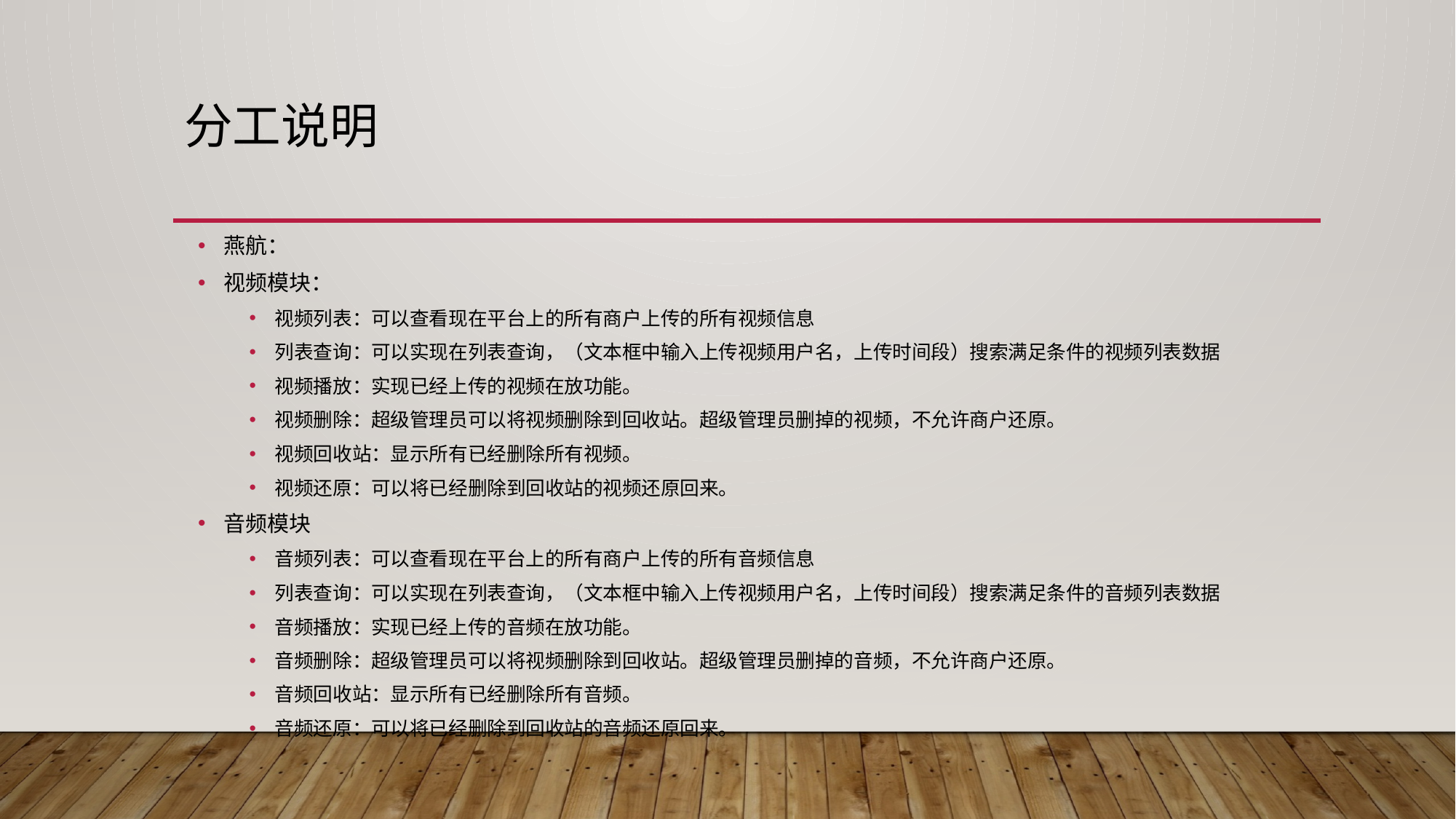

# 分工说明
燕航：
视频模块：
视频列表：可以查看现在平台上的所有商户上传的所有视频信息
列表查询：可以实现在列表查询，（文本框中输入上传视频用户名，上传时间段）搜索满足条件的视频列表数据
视频播放：实现已经上传的视频在放功能。
视频删除：超级管理员可以将视频删除到回收站。超级管理员删掉的视频，不允许商户还原。
视频回收站：显示所有已经删除所有视频。
视频还原：可以将已经删除到回收站的视频还原回来。
音频模块
音频列表：可以查看现在平台上的所有商户上传的所有音频信息
列表查询：可以实现在列表查询，（文本框中输入上传视频用户名，上传时间段）搜索满足条件的音频列表数据
音频播放：实现已经上传的音频在放功能。
音频删除：超级管理员可以将视频删除到回收站。超级管理员删掉的音频，不允许商户还原。
音频回收站：显示所有已经删除所有音频。
音频还原：可以将已经删除到回收站的音频还原回来。